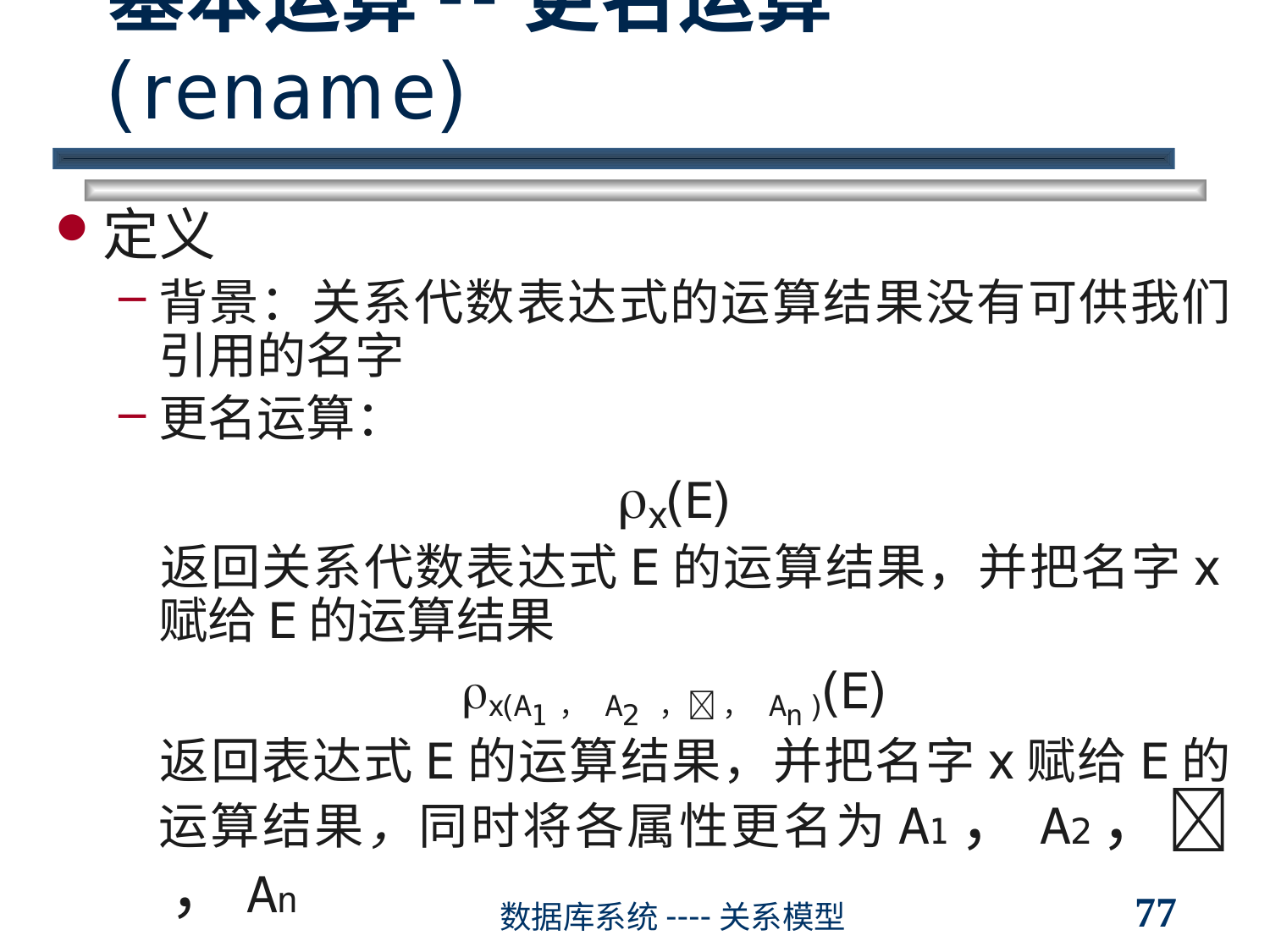

# 基本运算--更名运算(rename)
定义
背景：关系代数表达式的运算结果没有可供我们引用的名字
更名运算：
ρx(E)
	返回关系代数表达式E的运算结果，并把名字x赋给E的运算结果
ρx(A1， A2 ，… ， An )(E)
	返回表达式E的运算结果，并把名字x赋给E的运算结果，同时将各属性更名为A1，A2，… ，An
77
数据库系统----关系模型